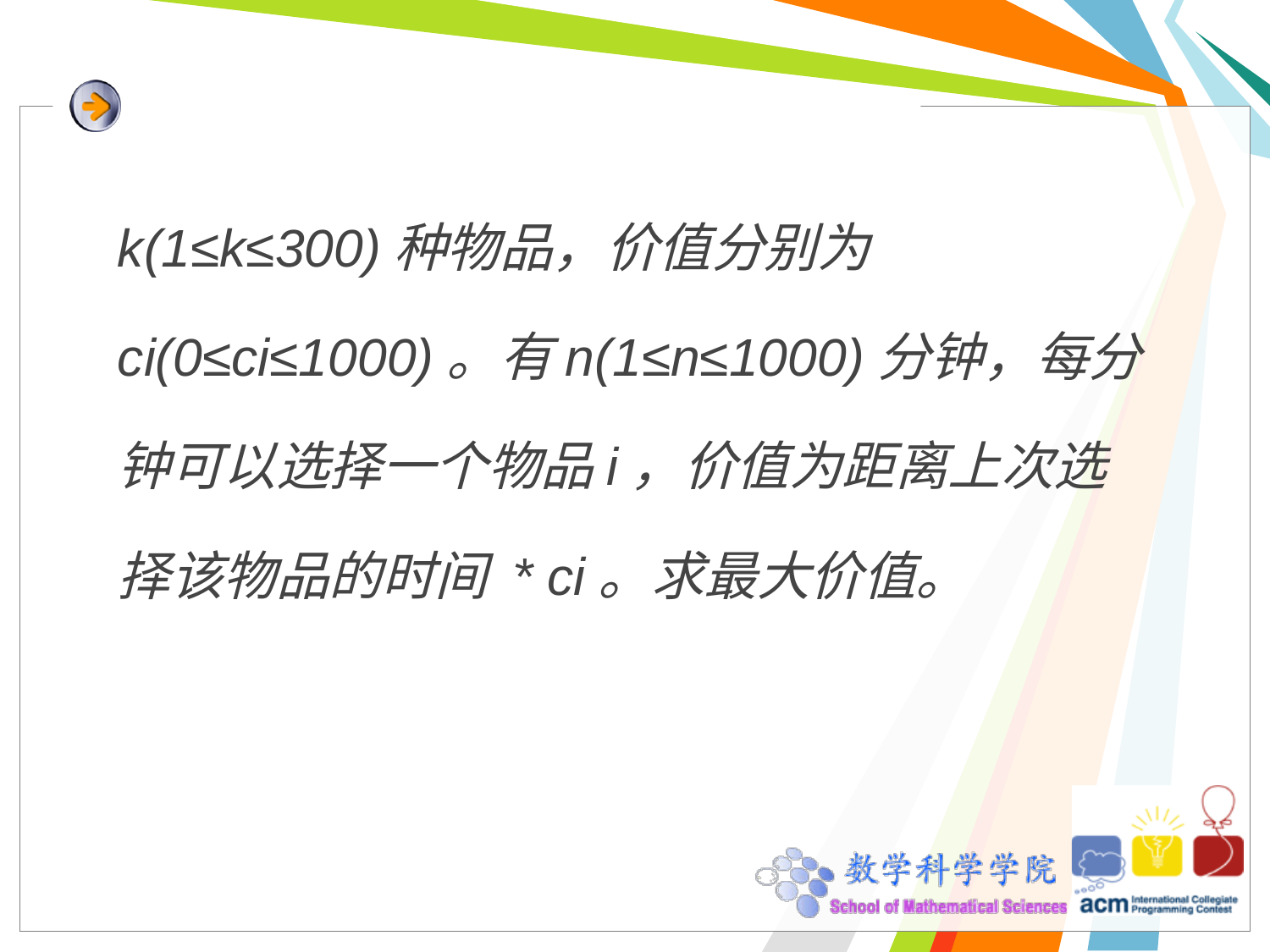

13
k(1≤k≤300)种物品，价值分别为ci(0≤ci≤1000)。有n(1≤n≤1000)分钟，每分钟可以选择一个物品i，价值为距离上次选择该物品的时间 * ci。求最大价值。